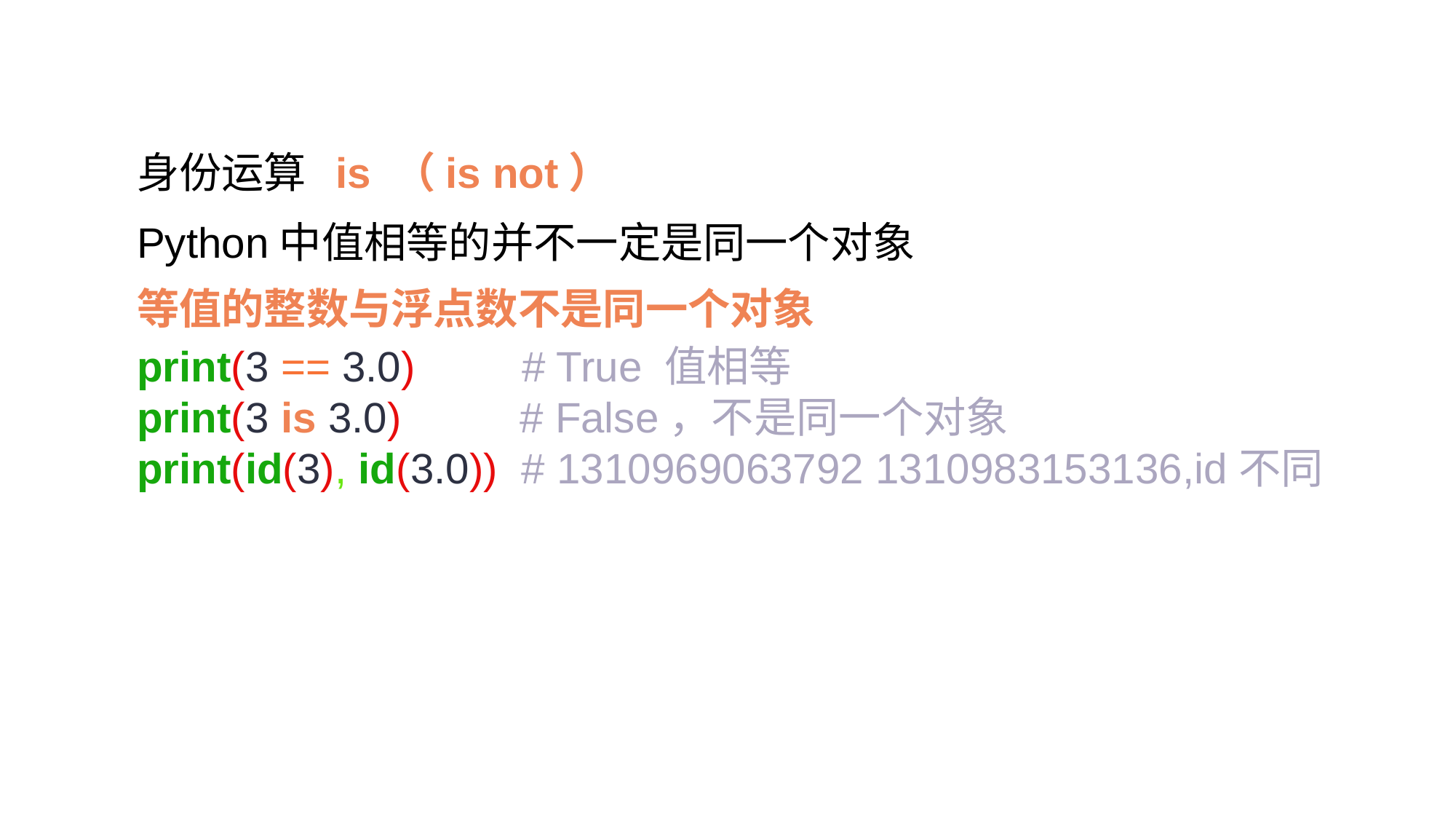

身份运算  is （is not）
Python中值相等的并不一定是同一个对象
等值的整数与浮点数不是同一个对象
print(3 == 3.0)         # True 值相等
print(3 is 3.0)          # False，不是同一个对象
print(id(3), id(3.0))  # 1310969063792 1310983153136,id不同